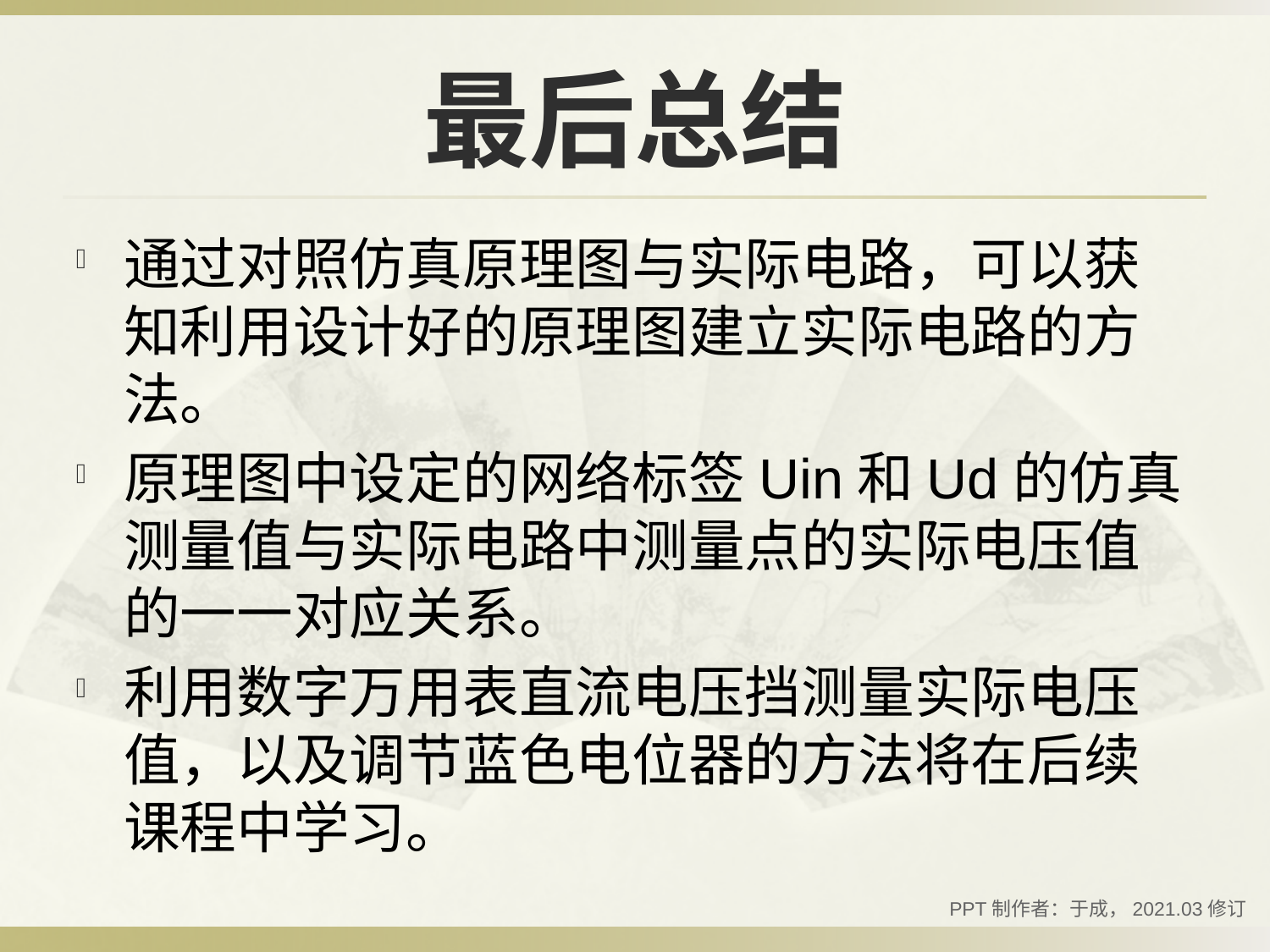

# 最后总结
通过对照仿真原理图与实际电路，可以获知利用设计好的原理图建立实际电路的方法。
原理图中设定的网络标签Uin和Ud的仿真测量值与实际电路中测量点的实际电压值的一一对应关系。
利用数字万用表直流电压挡测量实际电压值，以及调节蓝色电位器的方法将在后续课程中学习。
PPT制作者：于成，2021.03修订